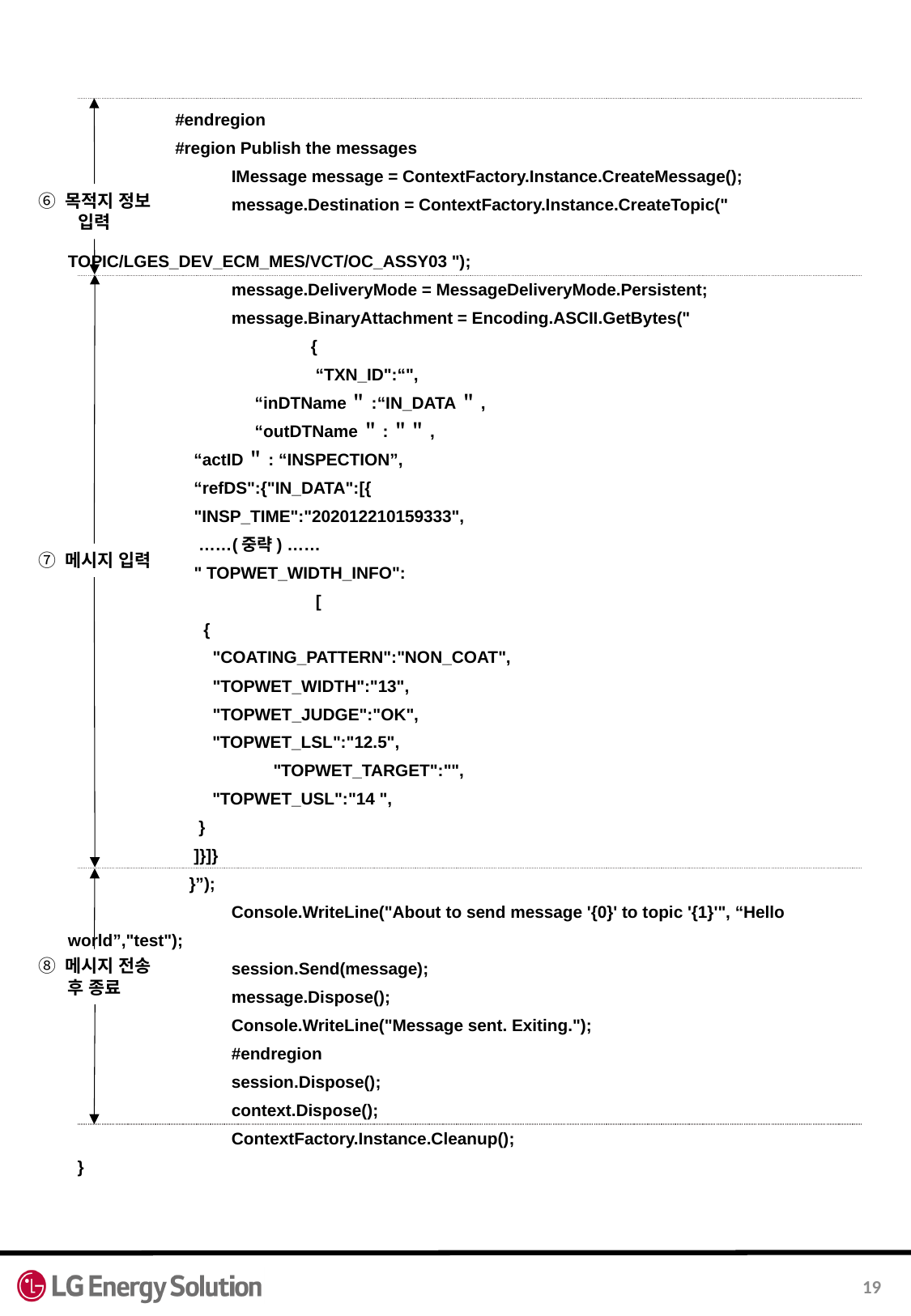

#endregion
                       #region Publish the messages
       	         IMessage message = ContextFactory.Instance.CreateMessage();
          	         message.Destination = ContextFactory.Instance.CreateTopic("  		    	   	         TOPIC/LGES_DEV_ECM_MES/VCT/OC_ASSY03 ");
          	         message.DeliveryMode = MessageDeliveryMode.Persistent;
	         message.BinaryAttachment = Encoding.ASCII.GetBytes("
             		{
   		 “TXN_ID":“",
        	 “inDTName＂:“IN_DATA＂,
   	 “outDTName＂:＂＂,
              “actID＂: “INSPECTION”,
              “refDS":{"IN_DATA":[{
              "INSP_TIME":"202012210159333",
               ……(중략) ……
              " TOPWET_WIDTH_INFO":
      		 [
                	   {
                       	     "COATING_PATTERN":"NON_COAT",
                  	     "TOPWET_WIDTH":"13",
                  	     "TOPWET_JUDGE":"OK",
                               "TOPWET_LSL":"12.5",
     	                  "TOPWET_TARGET":"",
                               "TOPWET_USL":"14 ",
                      	  }
                           ]}]}
                          }”);
	         Console.WriteLine("About to send message '{0}' to topic '{1}'", “Hello world”,"test");
    	         session.Send(message);
           	         message.Dispose();
            	         Console.WriteLine("Message sent. Exiting.");
           	         #endregion
            	         session.Dispose();
        	         context.Dispose();
            	         ContextFactory.Instance.Cleanup();
  }

⑥ 목적지 정보 입력
⑦ 메시지 입력
⑧ 메시지 전송 후 종료
19